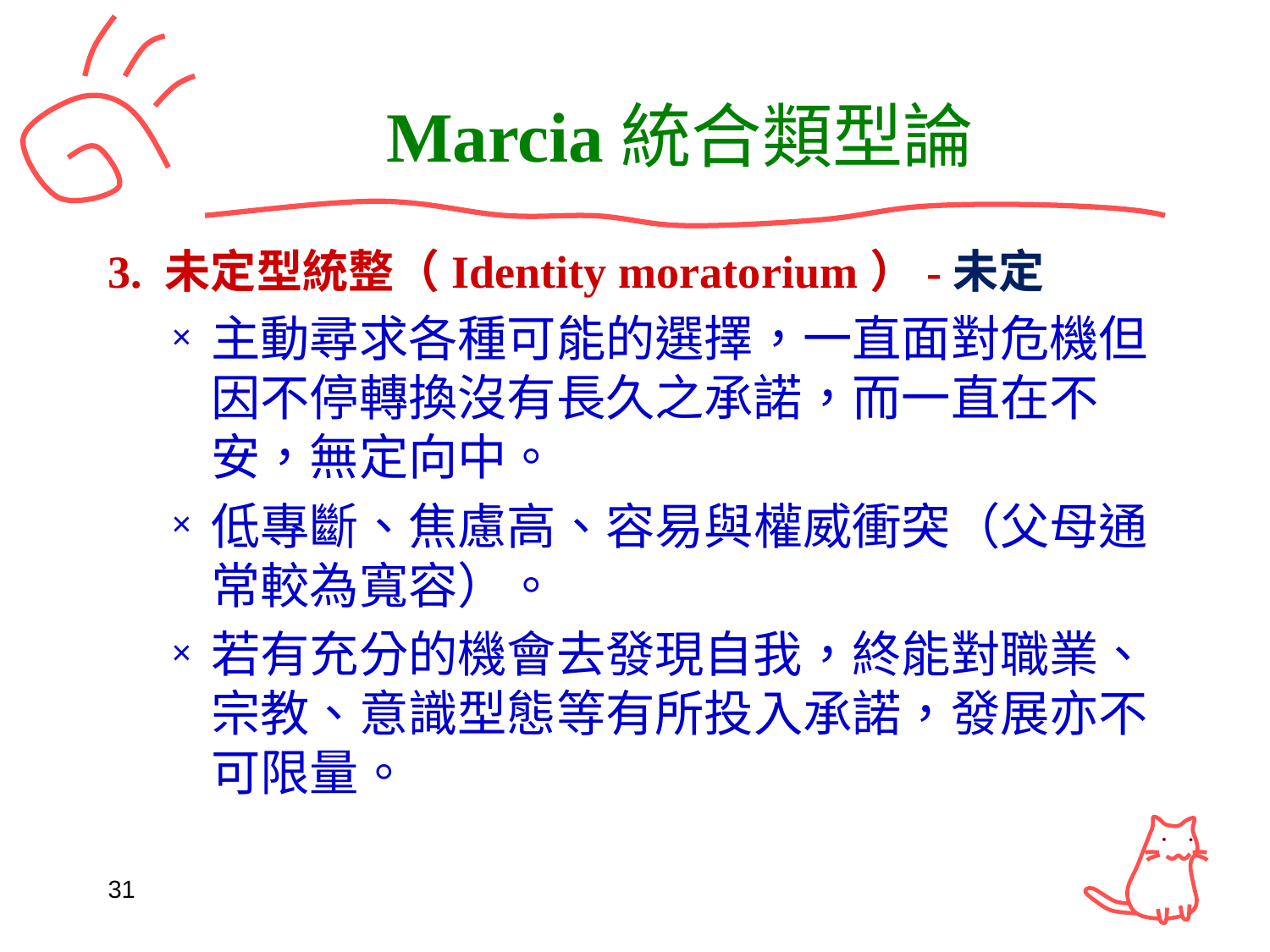

# Marcia統合類型論
3. 未定型統整（Identity moratorium）-未定
主動尋求各種可能的選擇，一直面對危機但因不停轉換沒有長久之承諾，而一直在不安，無定向中。
低專斷、焦慮高、容易與權威衝突（父母通常較為寬容）。
若有充分的機會去發現自我，終能對職業、宗教、意識型態等有所投入承諾，發展亦不可限量。
31